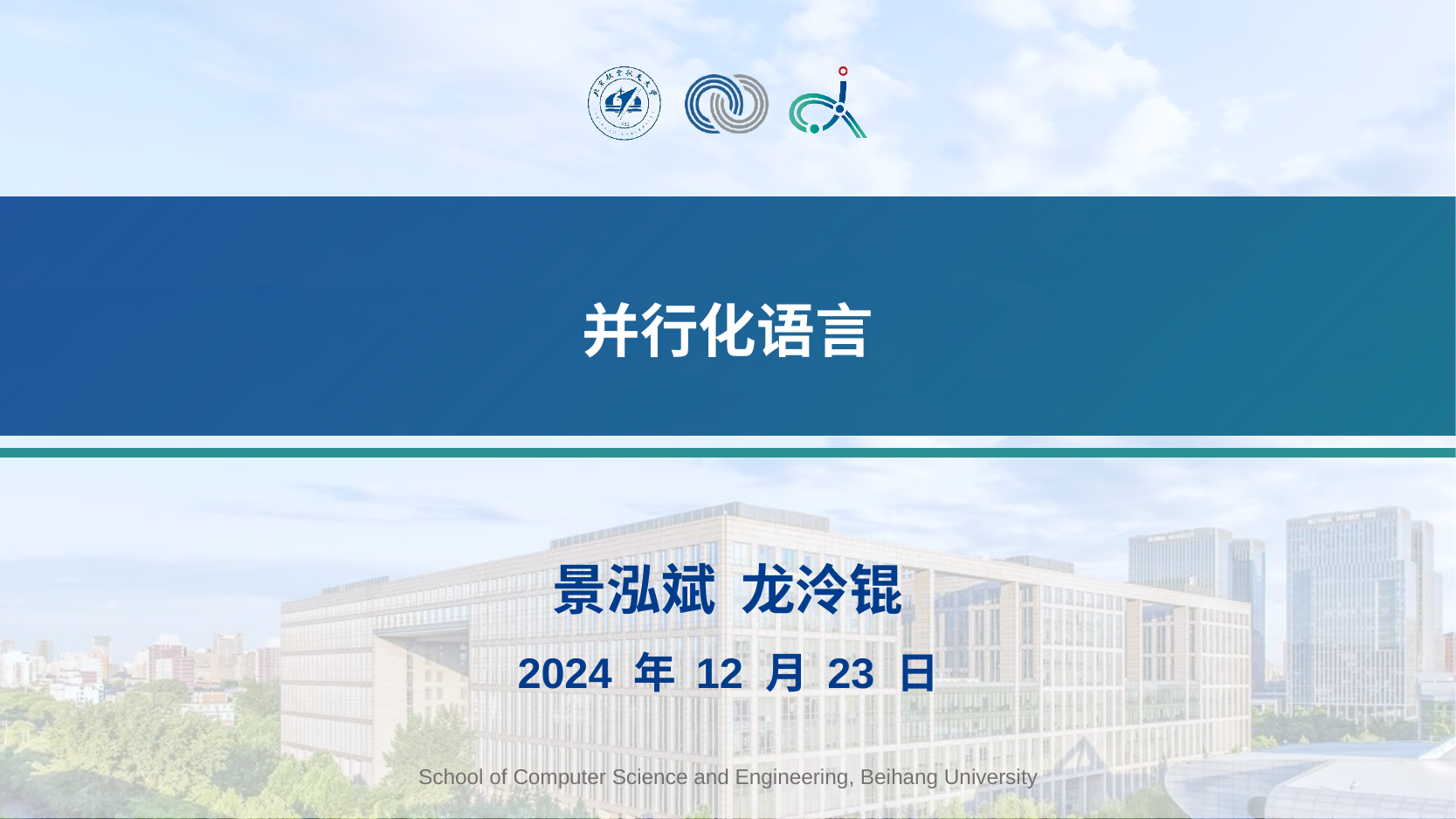

# 并行化语言
景泓斌  龙泠锟
2024 年 12 月 23 日